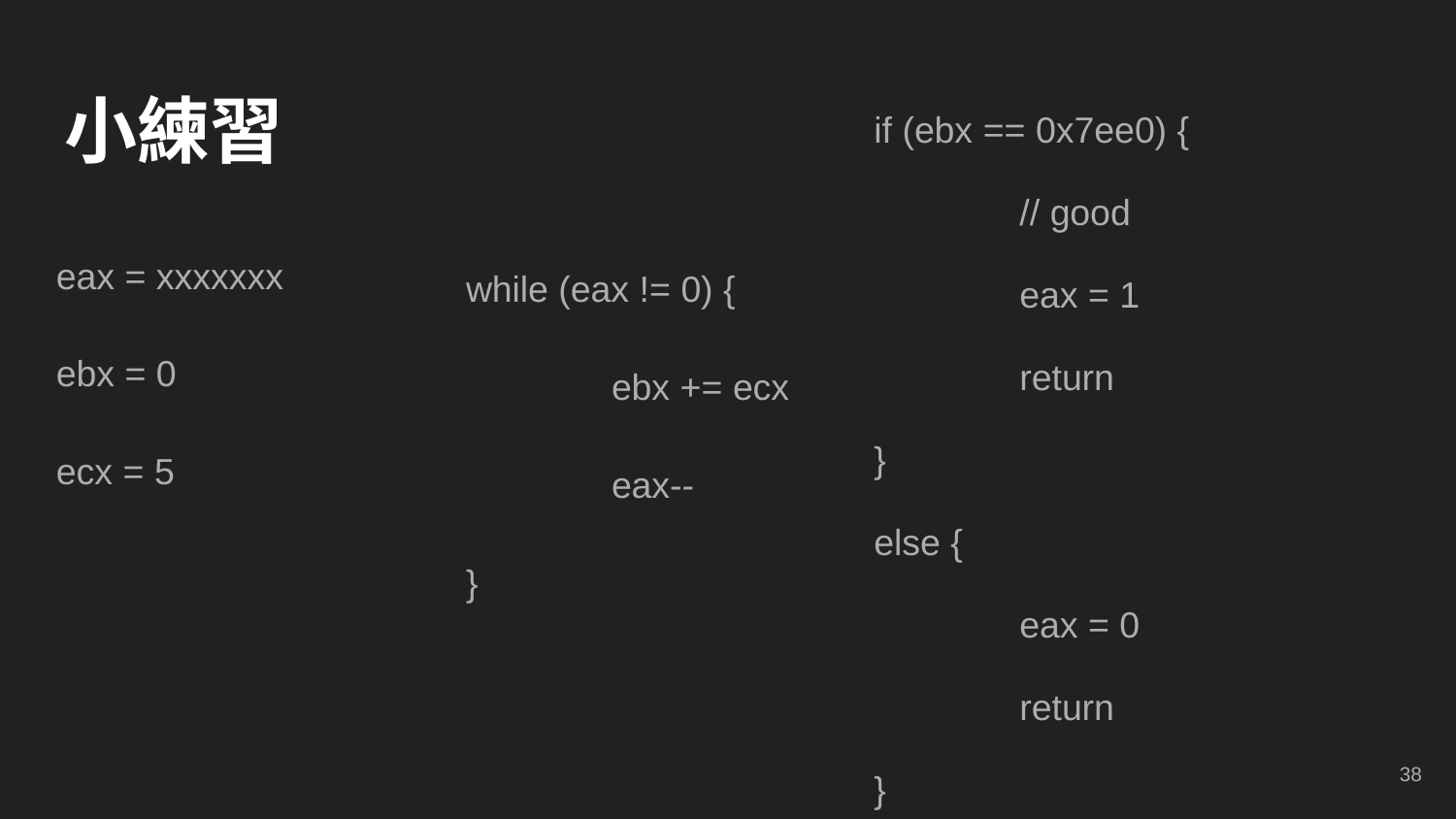

# 小練習
while (eax != 0) {
	ebx += ecx
	eax--
}
if (ebx == 0x7ee0) {
	// good
	eax = 1
	return
}
else {
	eax = 0
	return
}
eax = xxxxxxx
ebx = 0
ecx = 5

38